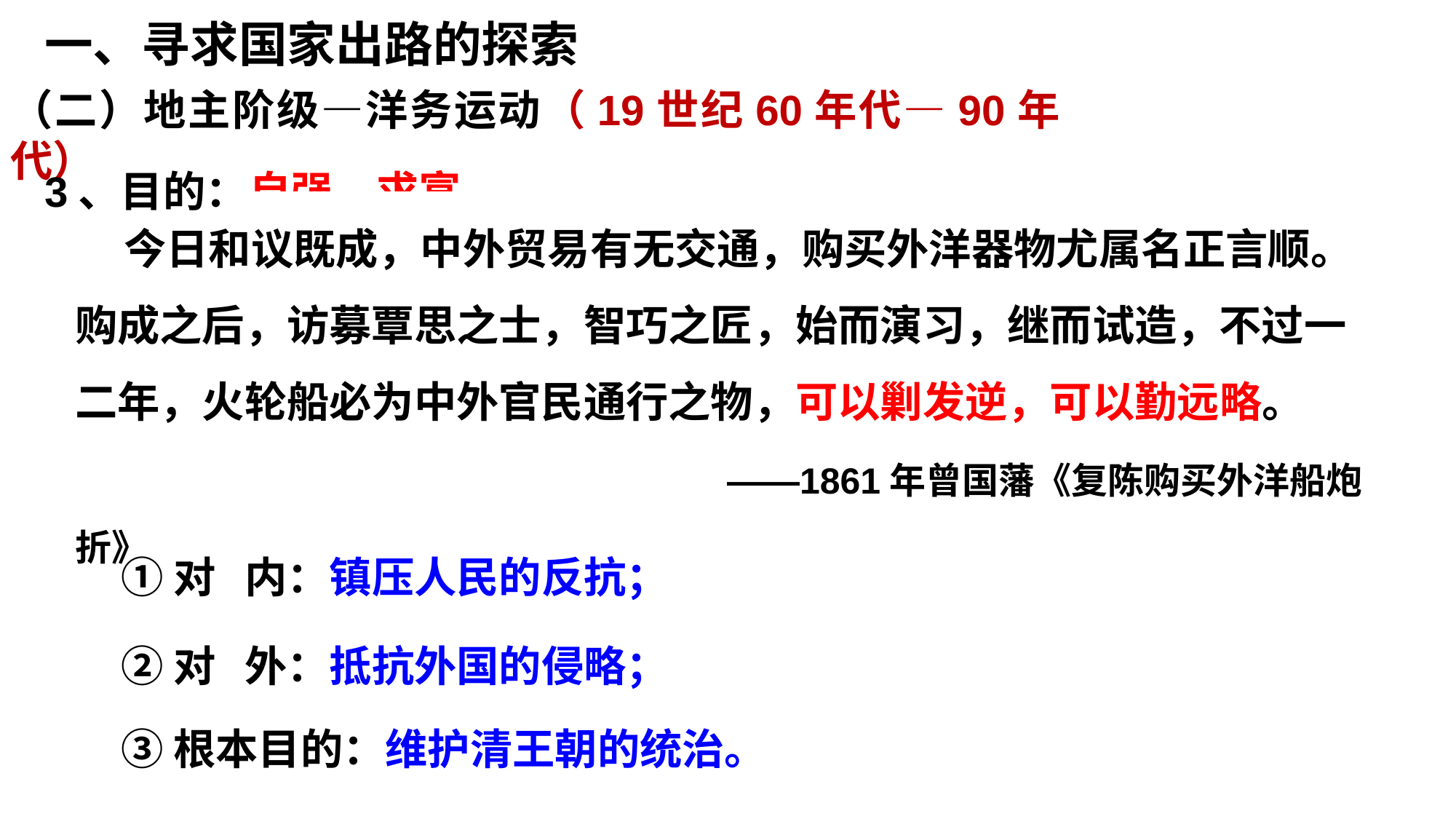

一、寻求国家出路的探索
（二）地主阶级—洋务运动（19世纪60年代—90年代）
3、目的：
自强、求富
    今日和议既成，中外贸易有无交通，购买外洋器物尤属名正言顺。购成之后，访募覃思之士，智巧之匠，始而演习，继而试造，不过一二年，火轮船必为中外官民通行之物，可以剿发逆，可以勤远略。
                                                                    ——1861年曾国藩《复陈购买外洋船炮折》
①对   内：镇压人民的反抗；
②对   外：抵抗外国的侵略；
③根本目的：维护清王朝的统治。